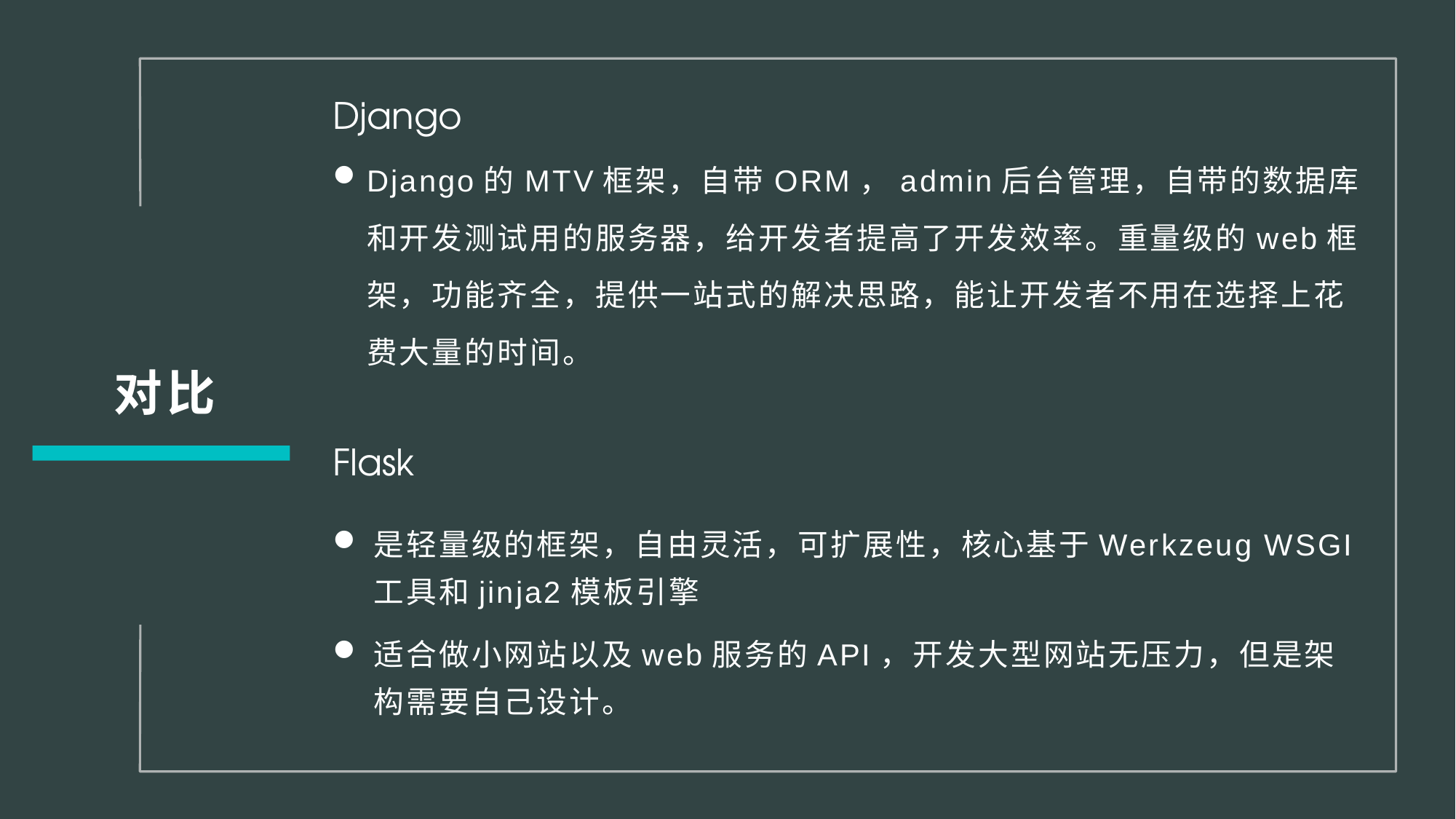

Django
Django的MTV框架，自带ORM，admin后台管理，自带的数据库和开发测试用的服务器，给开发者提高了开发效率。重量级的web框架，功能齐全，提供一站式的解决思路，能让开发者不用在选择上花费大量的时间。
对比
Flask

是轻量级的框架，自由灵活，可扩展性，核心基于Werkzeug WSGI工具和jinja2模板引擎
适合做小网站以及web服务的API，开发大型网站无压力，但是架构需要自己设计。